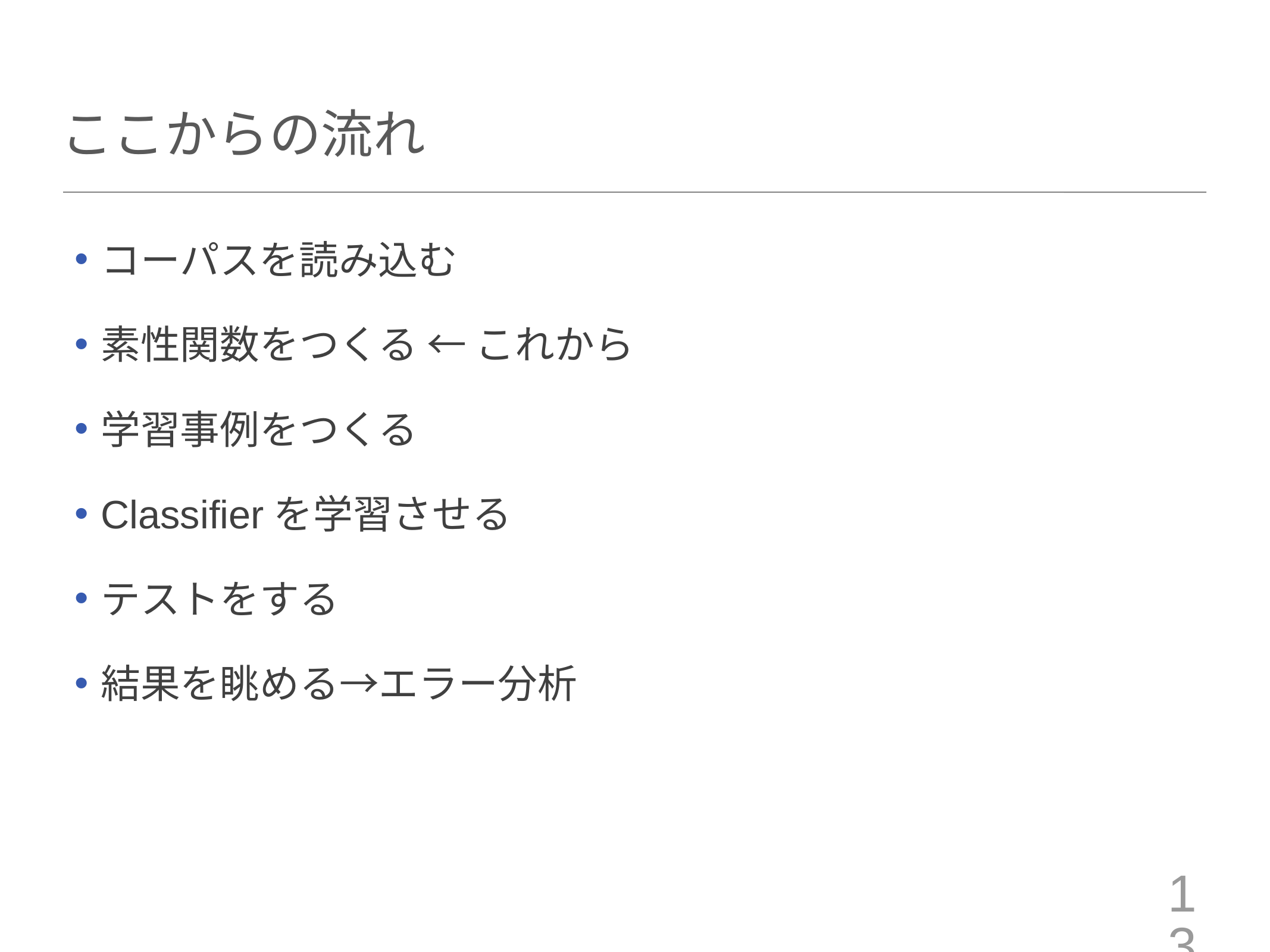

# ここからの流れ
コーパスを読み込む
素性関数をつくる ← これから
学習事例をつくる
Classifierを学習させる
テストをする
結果を眺める→エラー分析
13